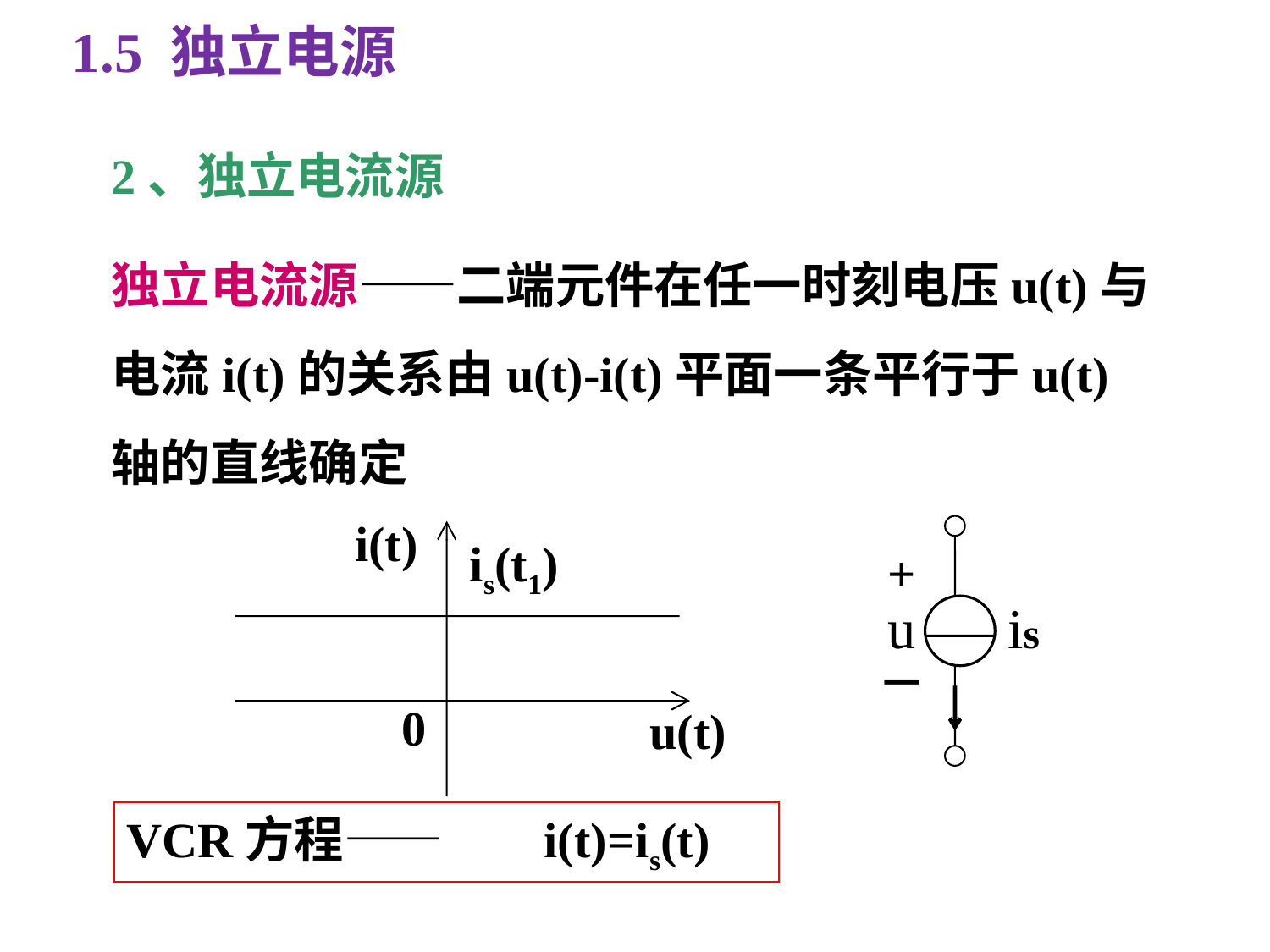

1.5 独立电源
2、独立电流源
独立电流源——二端元件在任一时刻电压u(t)与电流i(t)的关系由u(t)-i(t)平面一条平行于u(t)轴的直线确定
i(t)

is(t1)
0
u(t)

+

u
is

－

VCR方程——        i(t)=is(t)